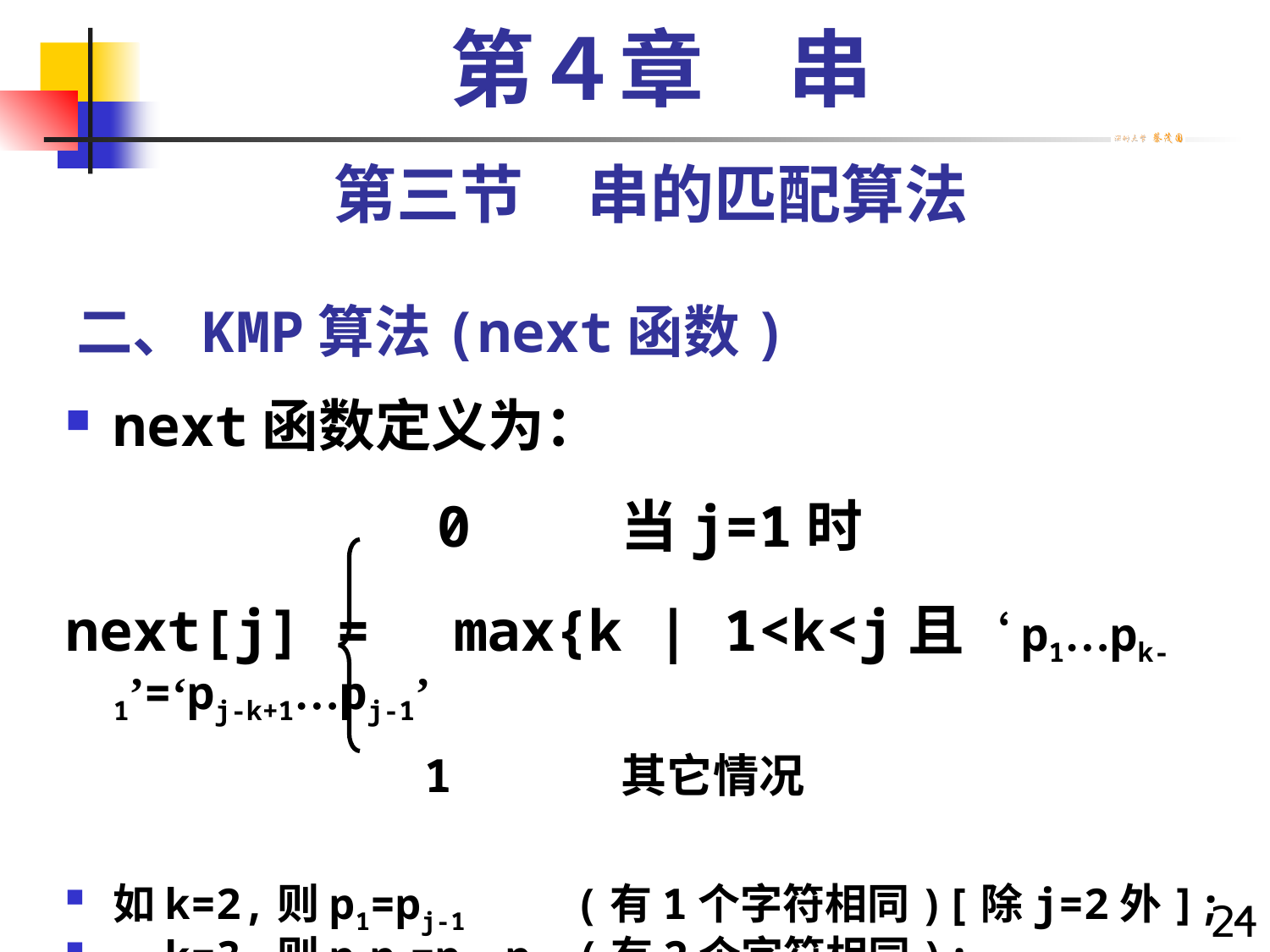

第４章　串
第三节　串的匹配算法
# 二、KMP算法(next函数)
next函数定义为：
			　0		当j=1时
next[j] =　max{k | 1<k<j且‘p1…pk-1’=‘pj-k+1…pj-1’
			　1		其它情况

如k=2,则p1=pj-1 　　　(有1个字符相同)[除j=2外];
　k=3,则p1p2=pj-2pj-1(有2个字符相同);

24